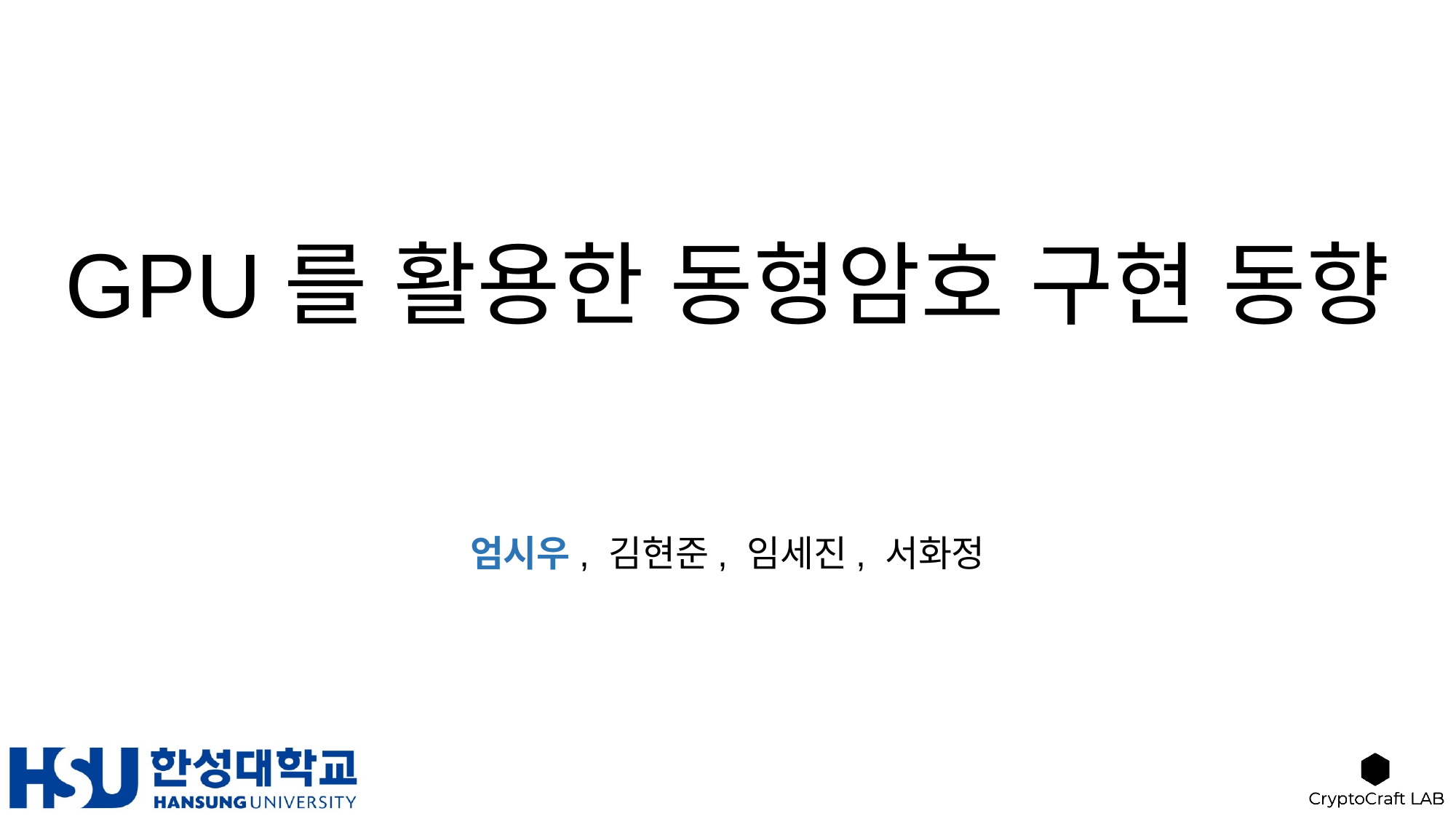

# GPU를 활용한 동형암호 구현 동향
엄시우, 김현준, 임세진, 서화정